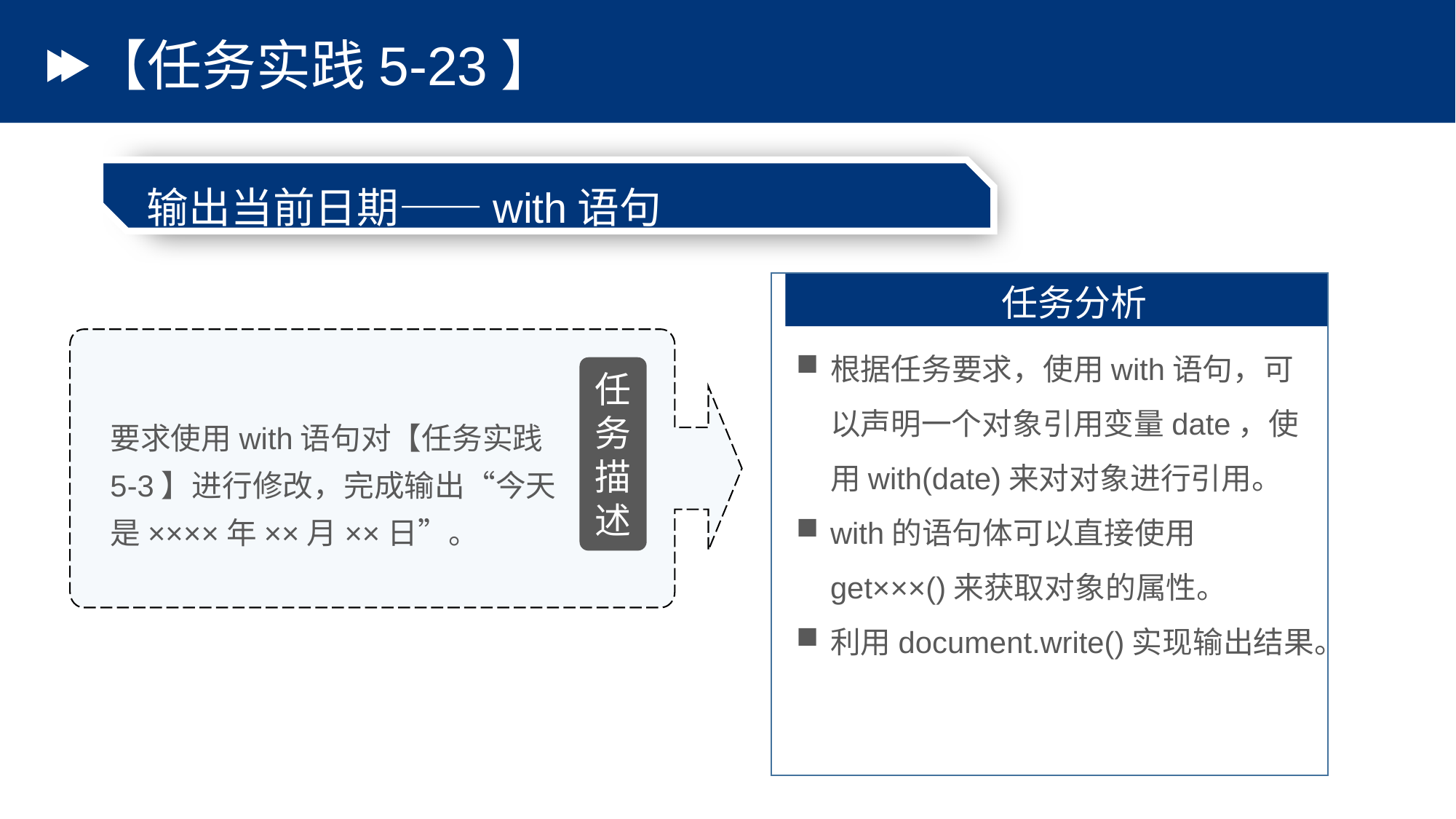

# 【任务实践5-23】
输出当前日期——with语句

任务分析
根据任务要求，使用with语句，可以声明一个对象引用变量date，使用with(date)来对对象进行引用。
with的语句体可以直接使用get×××()来获取对象的属性。
利用document.write()实现输出结果。

任务描述
要求使用with语句对【任务实践5-3】进行修改，完成输出“今天是××××年××月××日”。